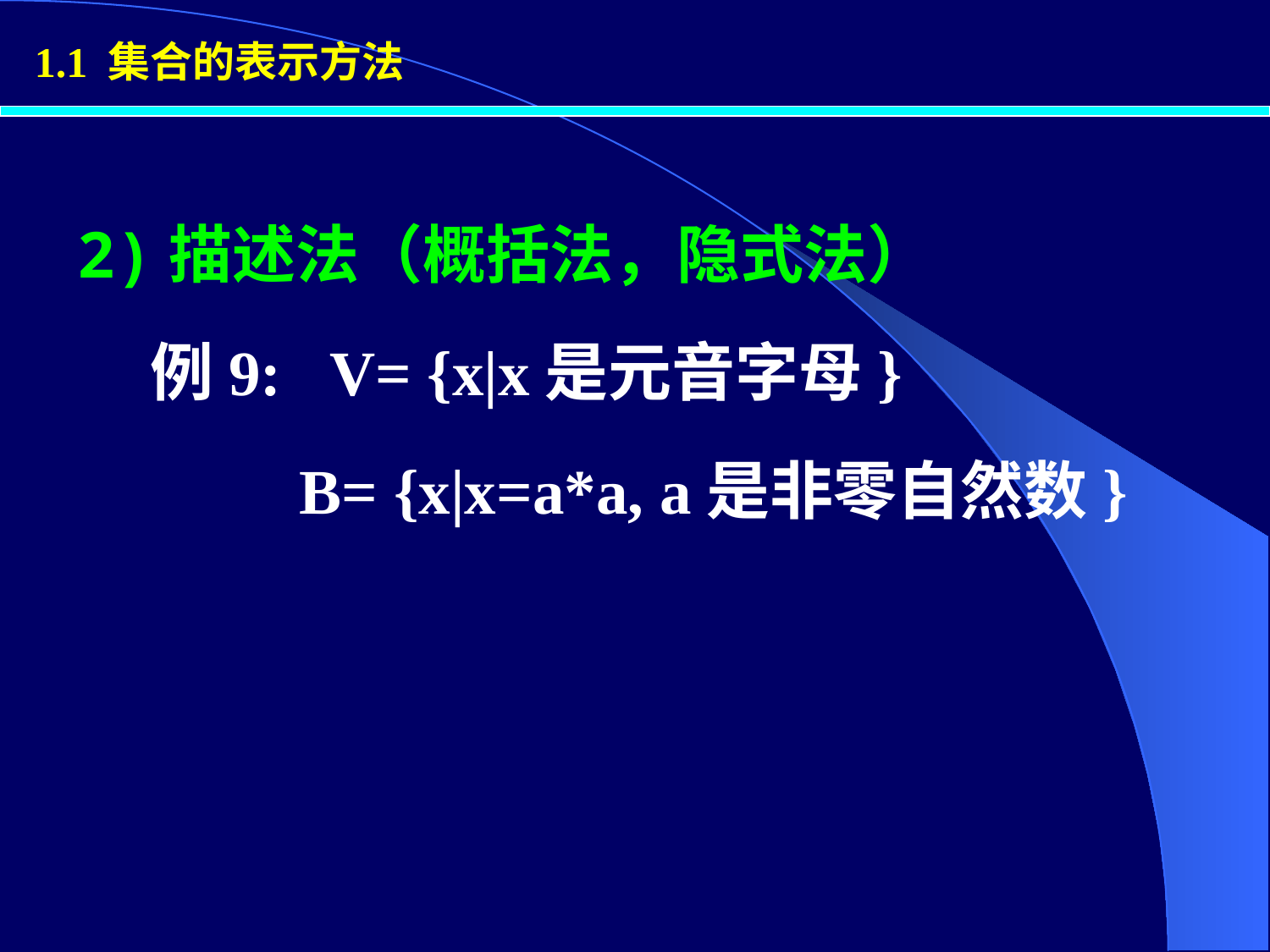

1.1 集合的表示方法

2)描述法（概括法，隐式法）
    例9:   V= {x|x是元音字母}
              B= {x|x=a*a, a是非零自然数}